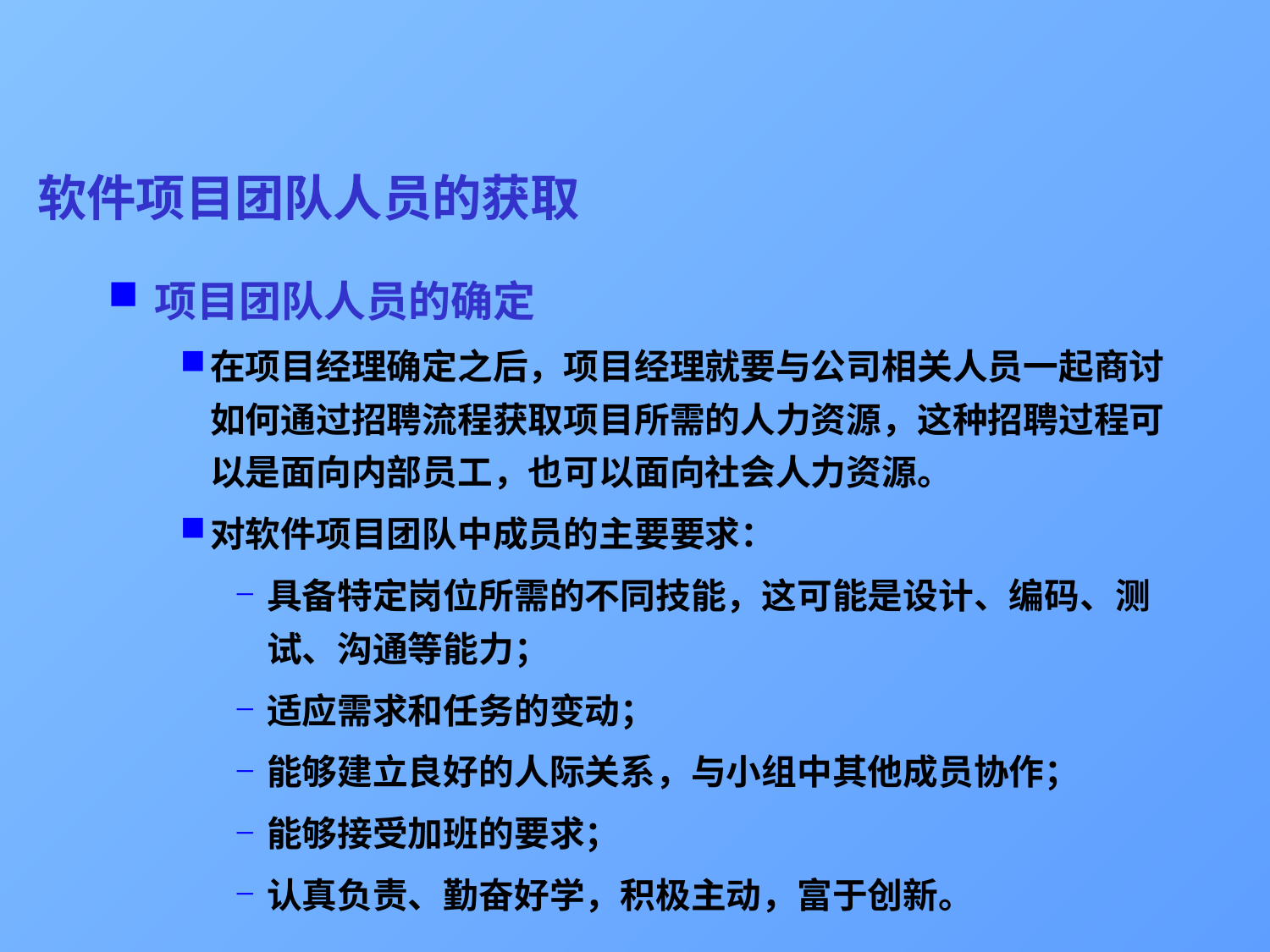

# 软件项目团队人员的获取
项目团队人员的确定
在项目经理确定之后，项目经理就要与公司相关人员一起商讨如何通过招聘流程获取项目所需的人力资源，这种招聘过程可以是面向内部员工，也可以面向社会人力资源。
对软件项目团队中成员的主要要求：
具备特定岗位所需的不同技能，这可能是设计、编码、测试、沟通等能力；
适应需求和任务的变动；
能够建立良好的人际关系，与小组中其他成员协作；
能够接受加班的要求；
认真负责、勤奋好学，积极主动，富于创新。